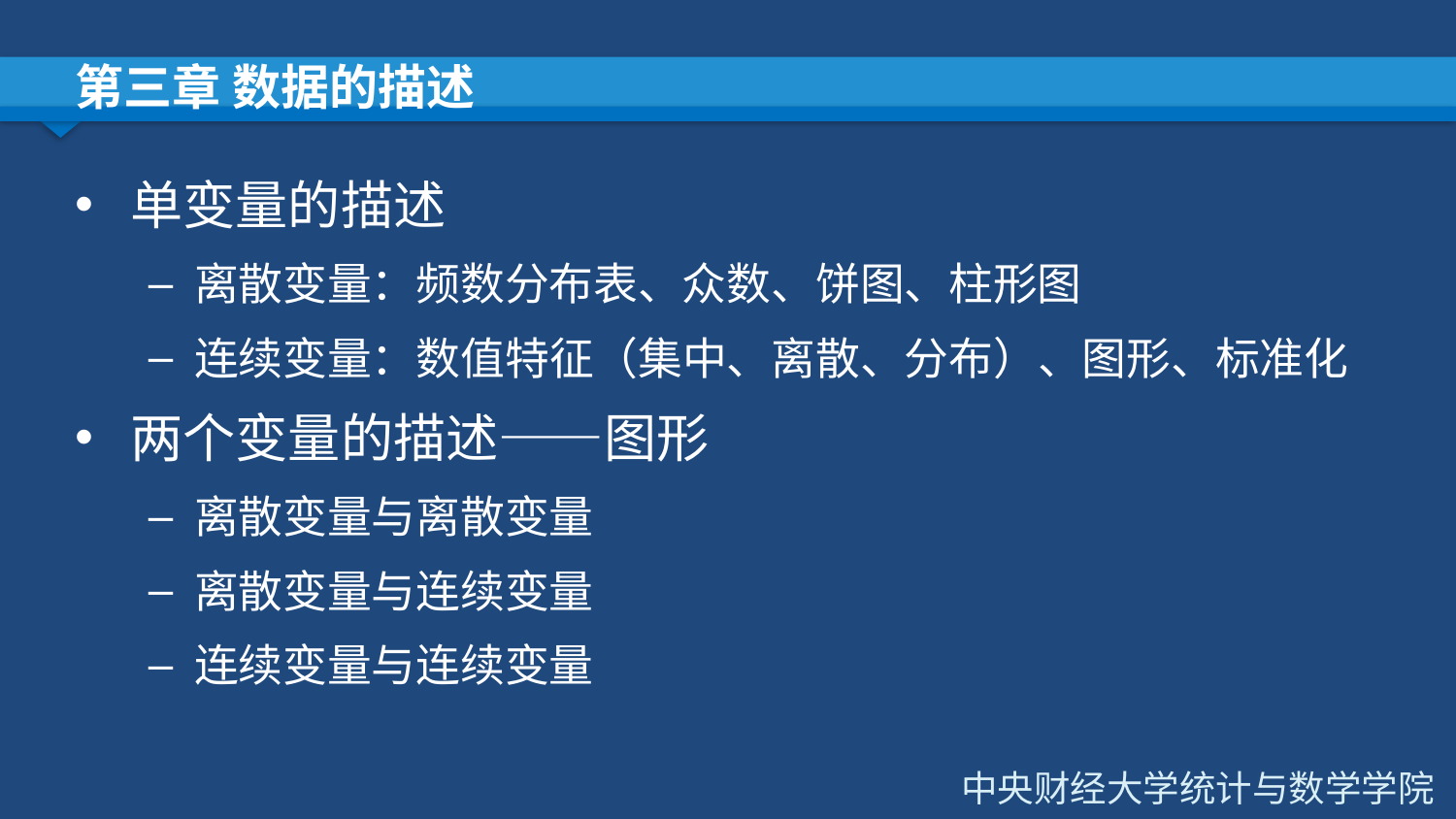

# 第三章 数据的描述
单变量的描述
离散变量：频数分布表、众数、饼图、柱形图
连续变量：数值特征（集中、离散、分布）、图形、标准化
两个变量的描述——图形
离散变量与离散变量
离散变量与连续变量
连续变量与连续变量